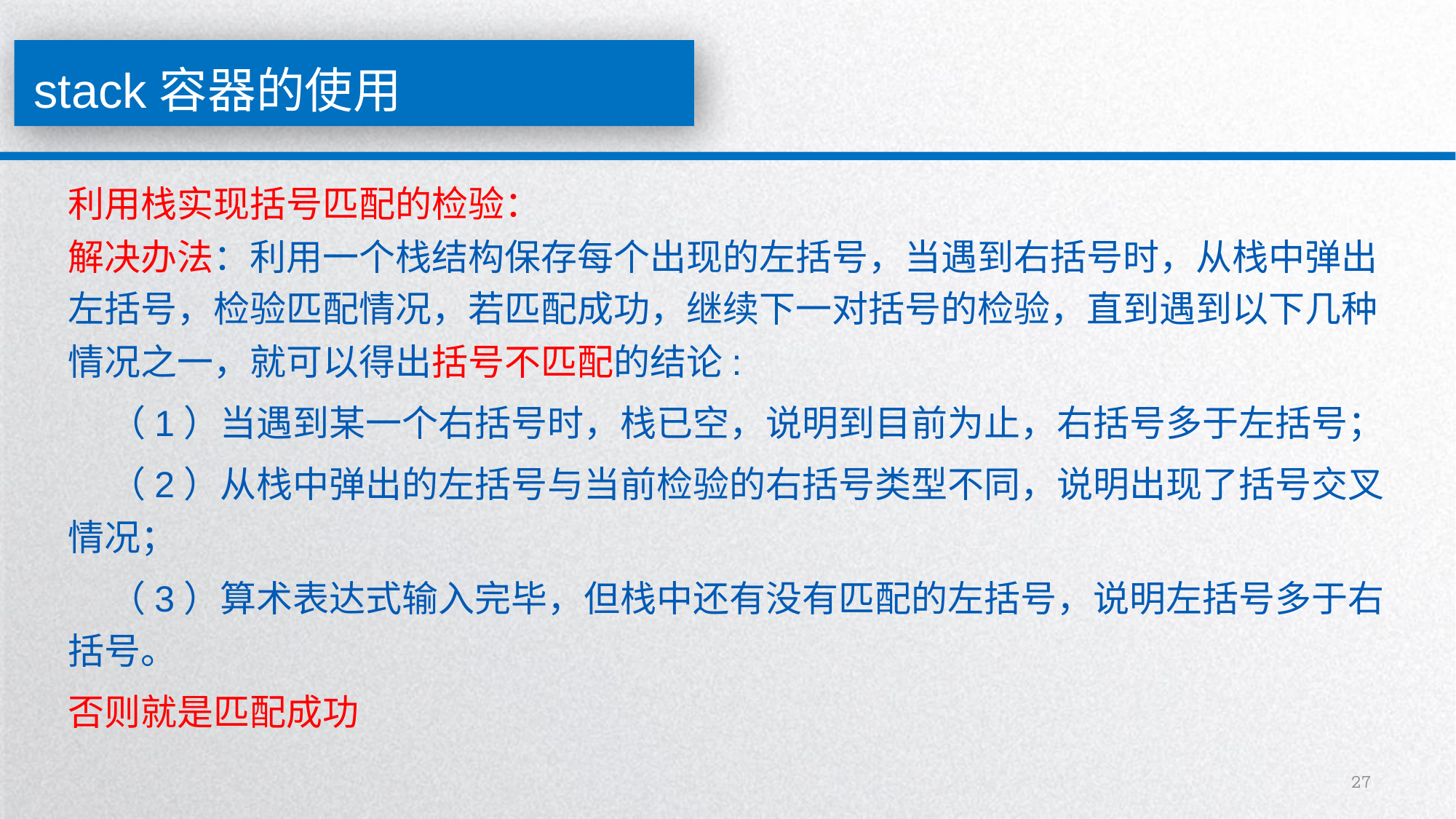

stack容器的使用
利用栈实现括号匹配的检验：
解决办法：利用一个栈结构保存每个出现的左括号，当遇到右括号时，从栈中弹出左括号，检验匹配情况，若匹配成功，继续下一对括号的检验，直到遇到以下几种情况之一，就可以得出括号不匹配的结论:
    （1）当遇到某一个右括号时，栈已空，说明到目前为止，右括号多于左括号；
    （2）从栈中弹出的左括号与当前检验的右括号类型不同，说明出现了括号交叉情况；
    （3）算术表达式输入完毕，但栈中还有没有匹配的左括号，说明左括号多于右括号。
否则就是匹配成功

27